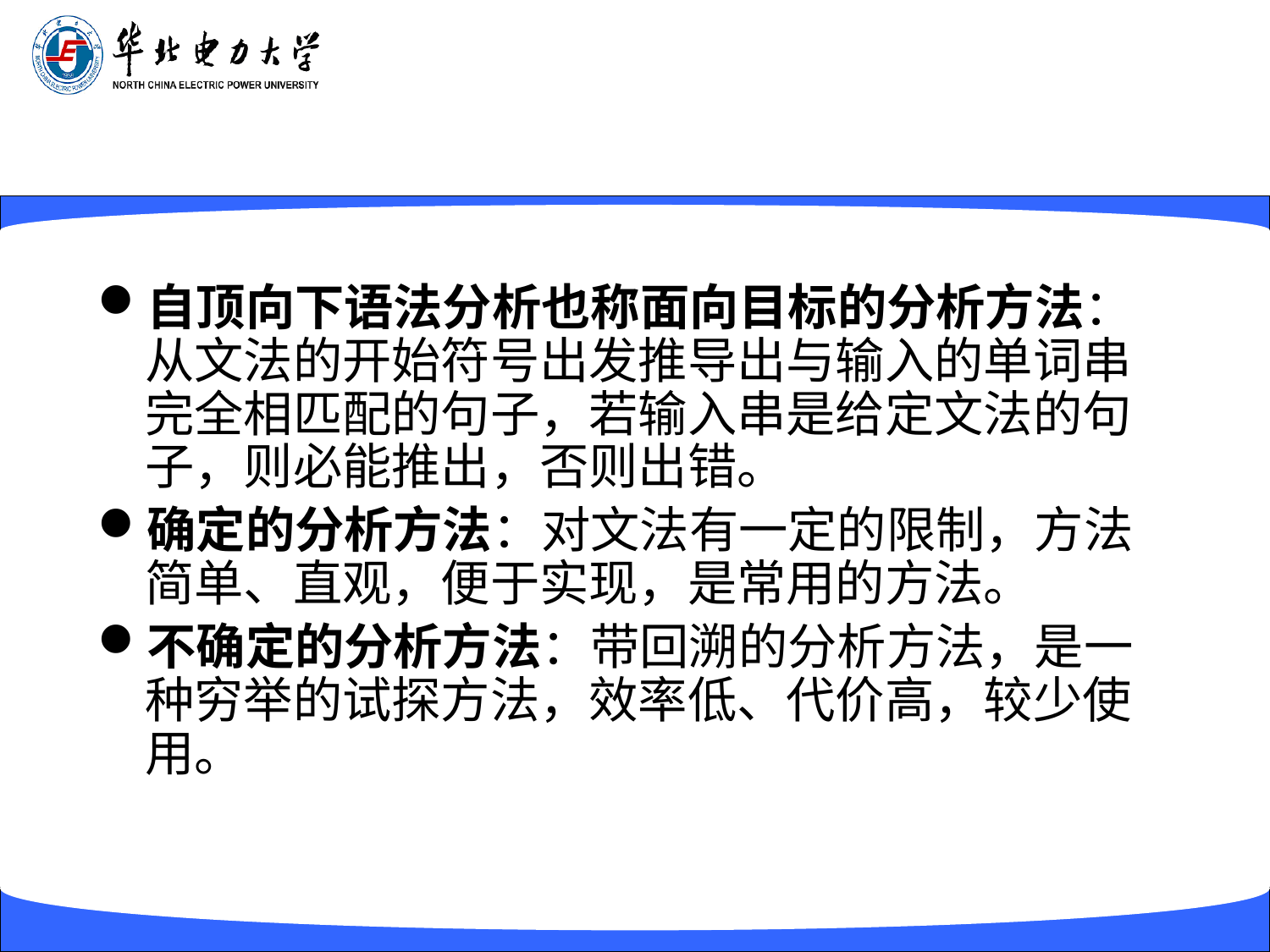

自顶向下语法分析也称面向目标的分析方法：从文法的开始符号出发推导出与输入的单词串完全相匹配的句子，若输入串是给定文法的句子，则必能推出，否则出错。
确定的分析方法：对文法有一定的限制，方法简单、直观，便于实现，是常用的方法。
不确定的分析方法：带回溯的分析方法，是一种穷举的试探方法，效率低、代价高，较少使用。